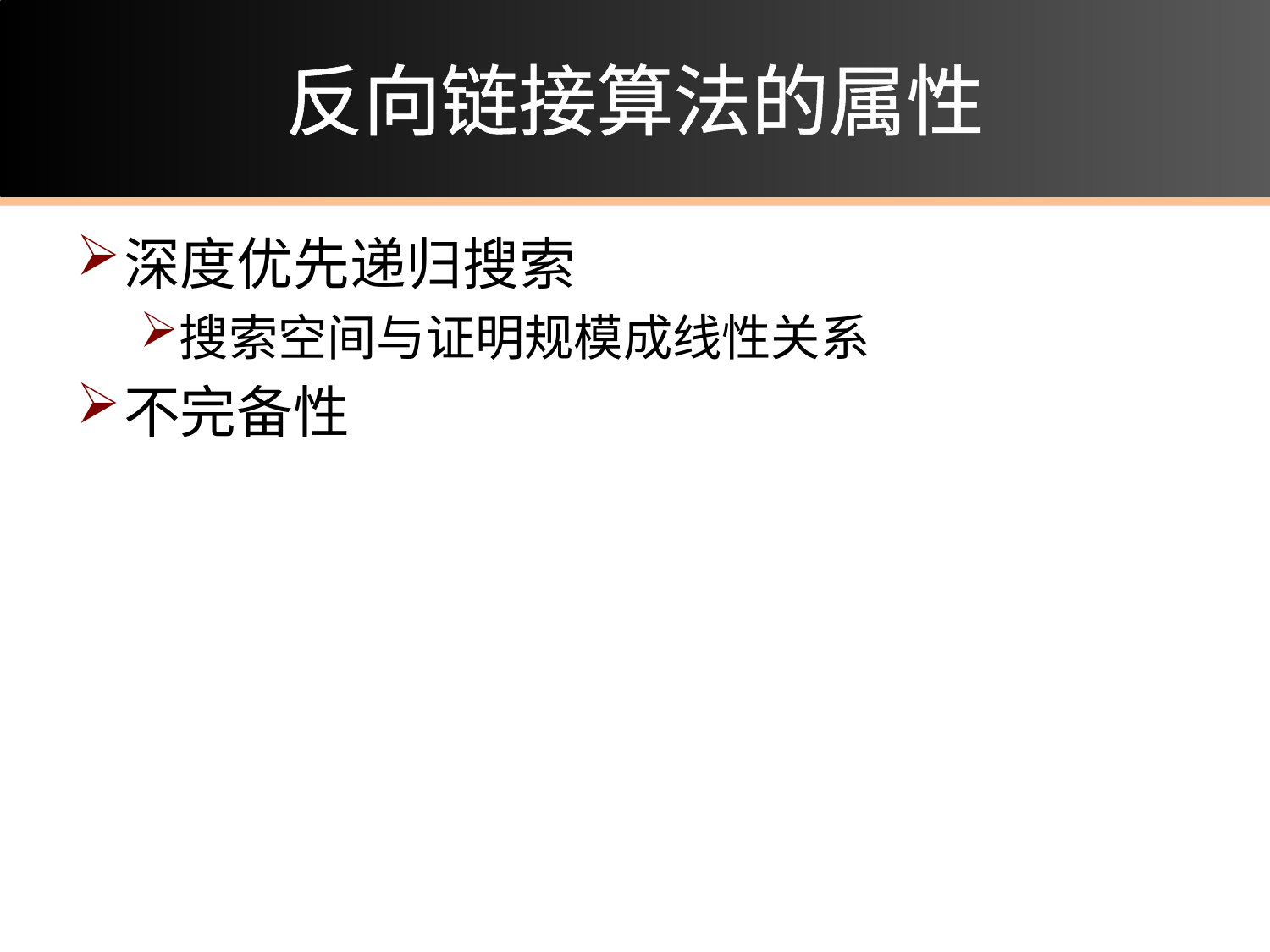

# 反向链接算法的属性
深度优先递归搜索
搜索空间与证明规模成线性关系
不完备性